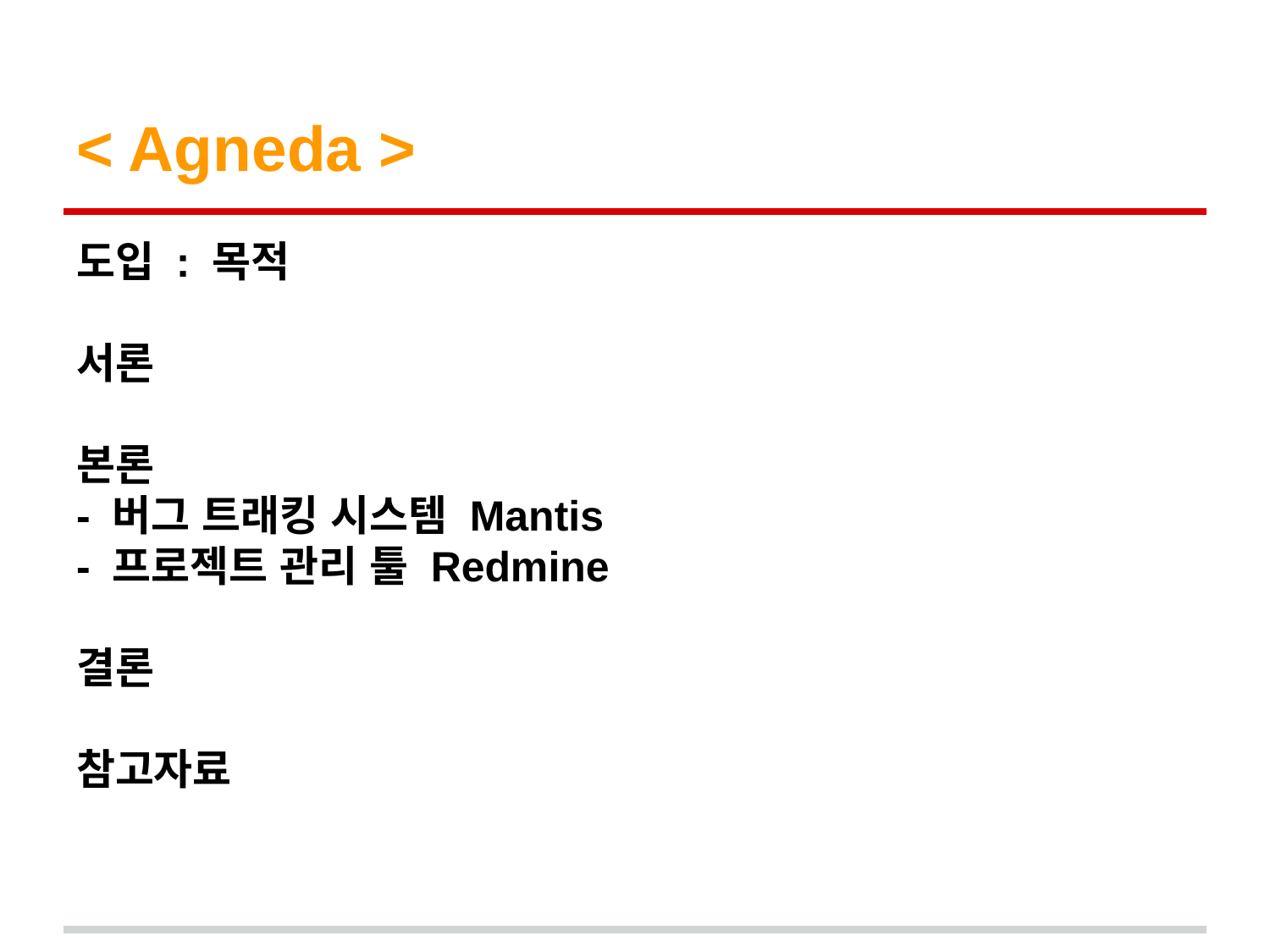

# < Agneda >
도입 : 목적

서론

본론
- 버그 트래킹 시스템 Mantis
- 프로젝트 관리 툴 Redmine

결론

참고자료